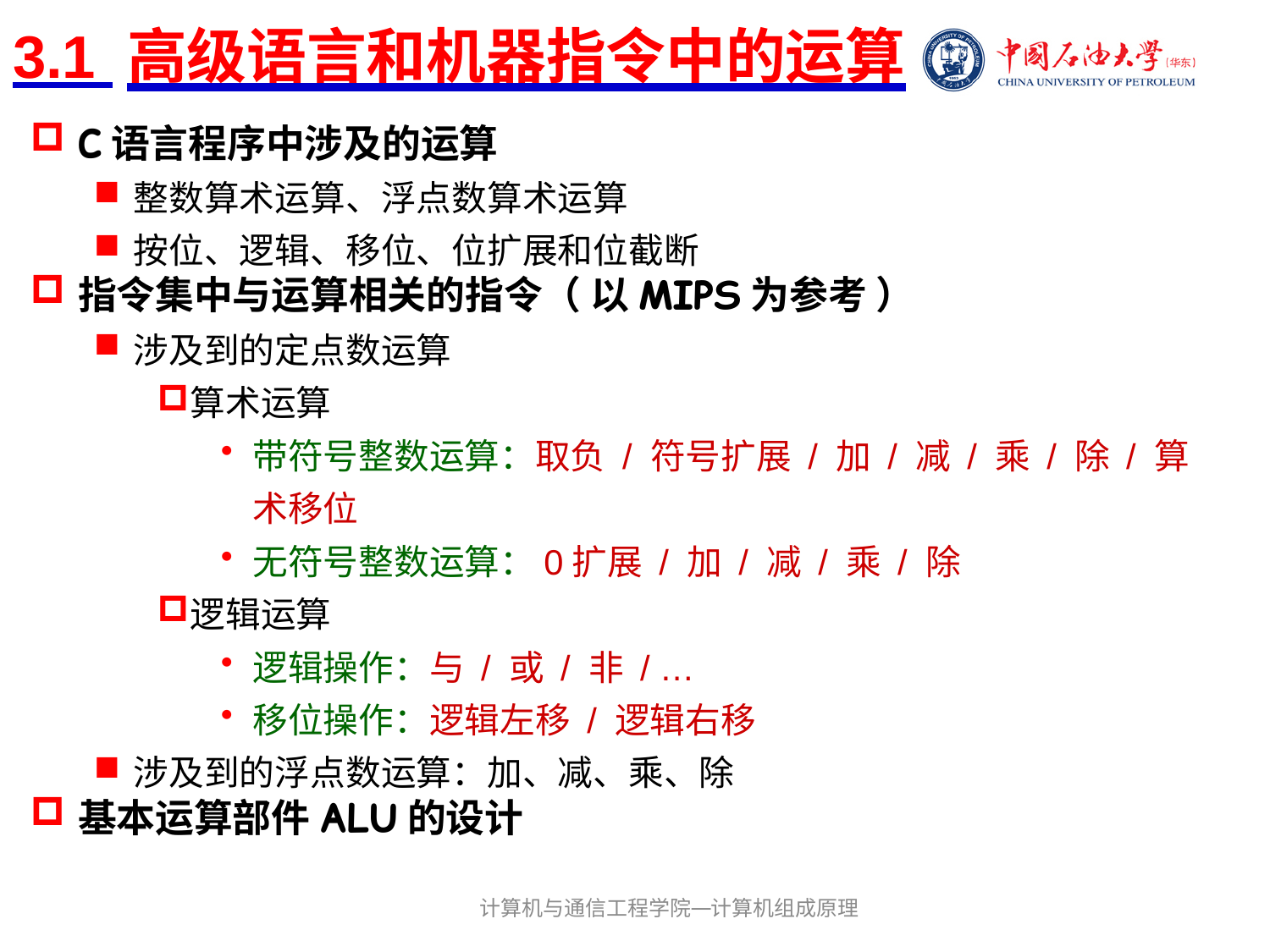

# 3.1 高级语言和机器指令中的运算
C语言程序中涉及的运算
整数算术运算、浮点数算术运算
按位、逻辑、移位、位扩展和位截断
指令集中与运算相关的指令（ 以MIPS为参考 ）
涉及到的定点数运算
算术运算
带符号整数运算：取负 / 符号扩展 / 加 / 减 / 乘 / 除 / 算术移位
无符号整数运算：0扩展 / 加 / 减 / 乘 / 除
逻辑运算
逻辑操作：与 / 或 / 非 / …
移位操作：逻辑左移 / 逻辑右移
涉及到的浮点数运算：加、减、乘、除
基本运算部件ALU的设计

计算机与通信工程学院—计算机组成原理
8